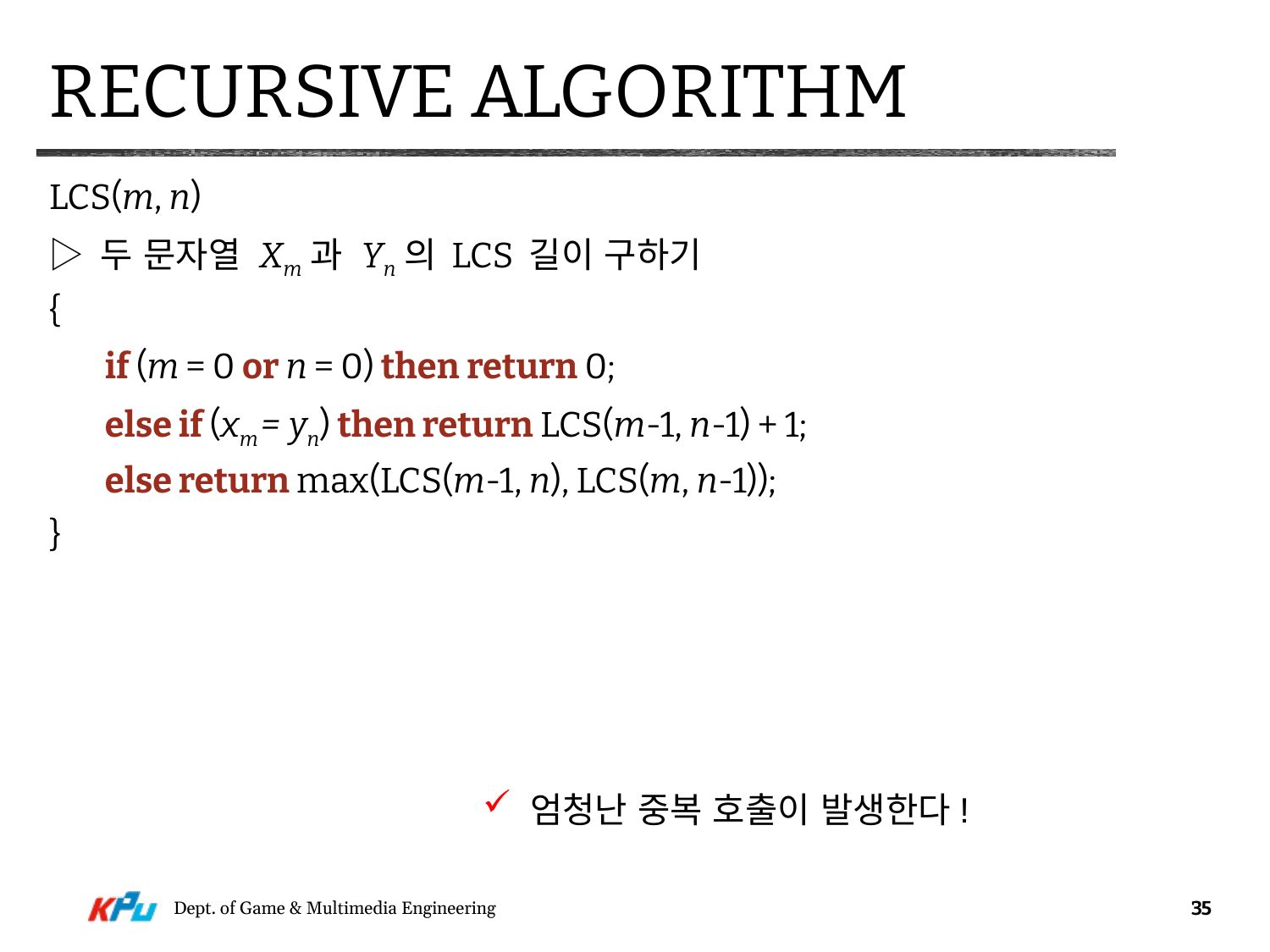

# Recursive Algorithm
LCS(m, n)
▷ 두 문자열 Xm과 Yn의 LCS 길이 구하기
{
        if (m = 0 or n = 0) then return 0;
        else if (xm= yn) then return LCS(m-1, n-1) + 1;
        else return max(LCS(m-1, n), LCS(m, n-1));
}

 엄청난 중복 호출이 발생한다!
Dept. of Game & Multimedia Engineering
35